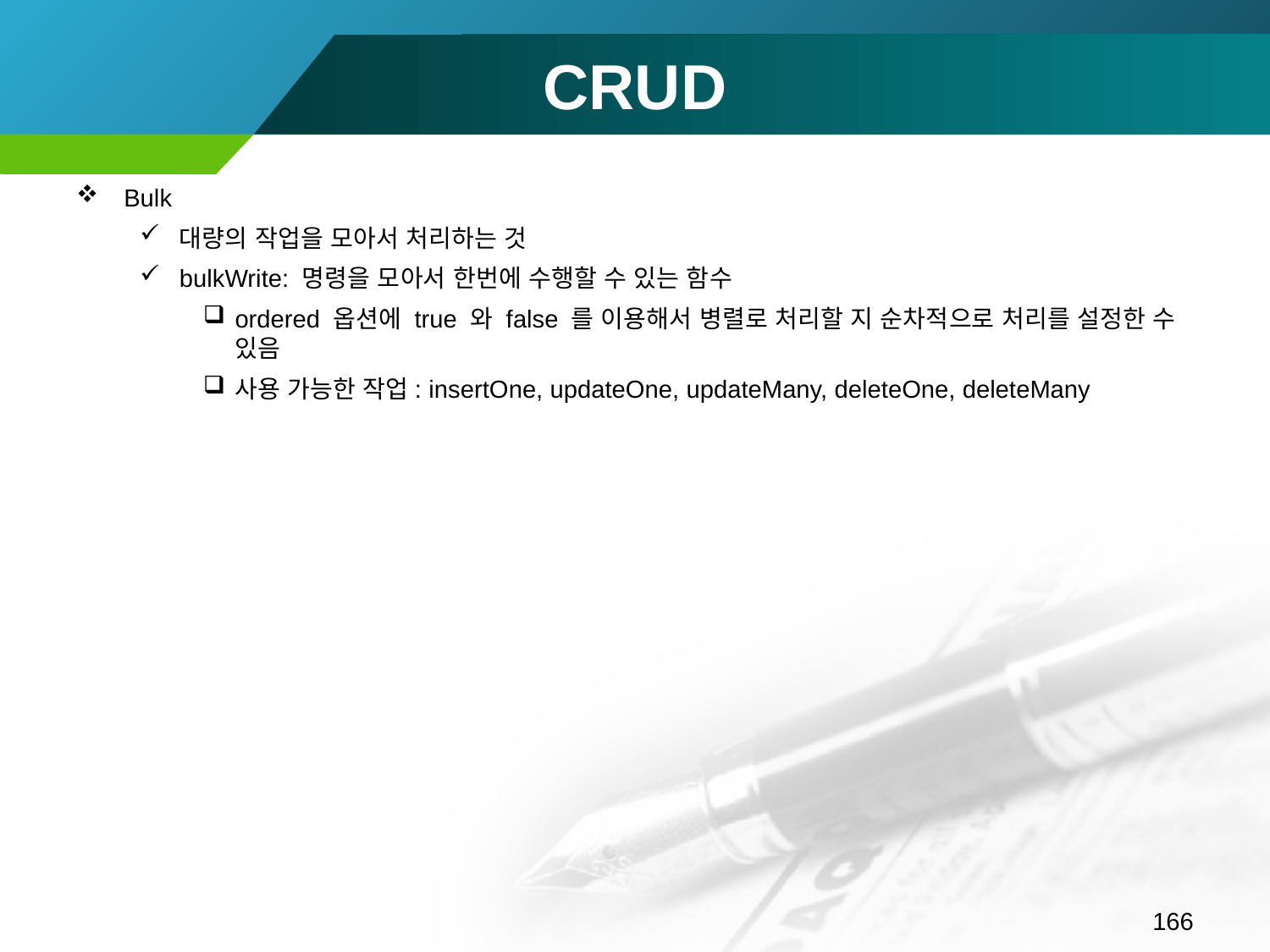

# CRUD
Bulk
대량의 작업을 모아서 처리하는 것
bulkWrite: 명령을 모아서 한번에 수행할 수 있는 함수
ordered 옵션에 true 와 false 를 이용해서 병렬로 처리할 지 순차적으로 처리를 설정한 수 있음
사용 가능한 작업: insertOne, updateOne, updateMany, deleteOne, deleteMany
166